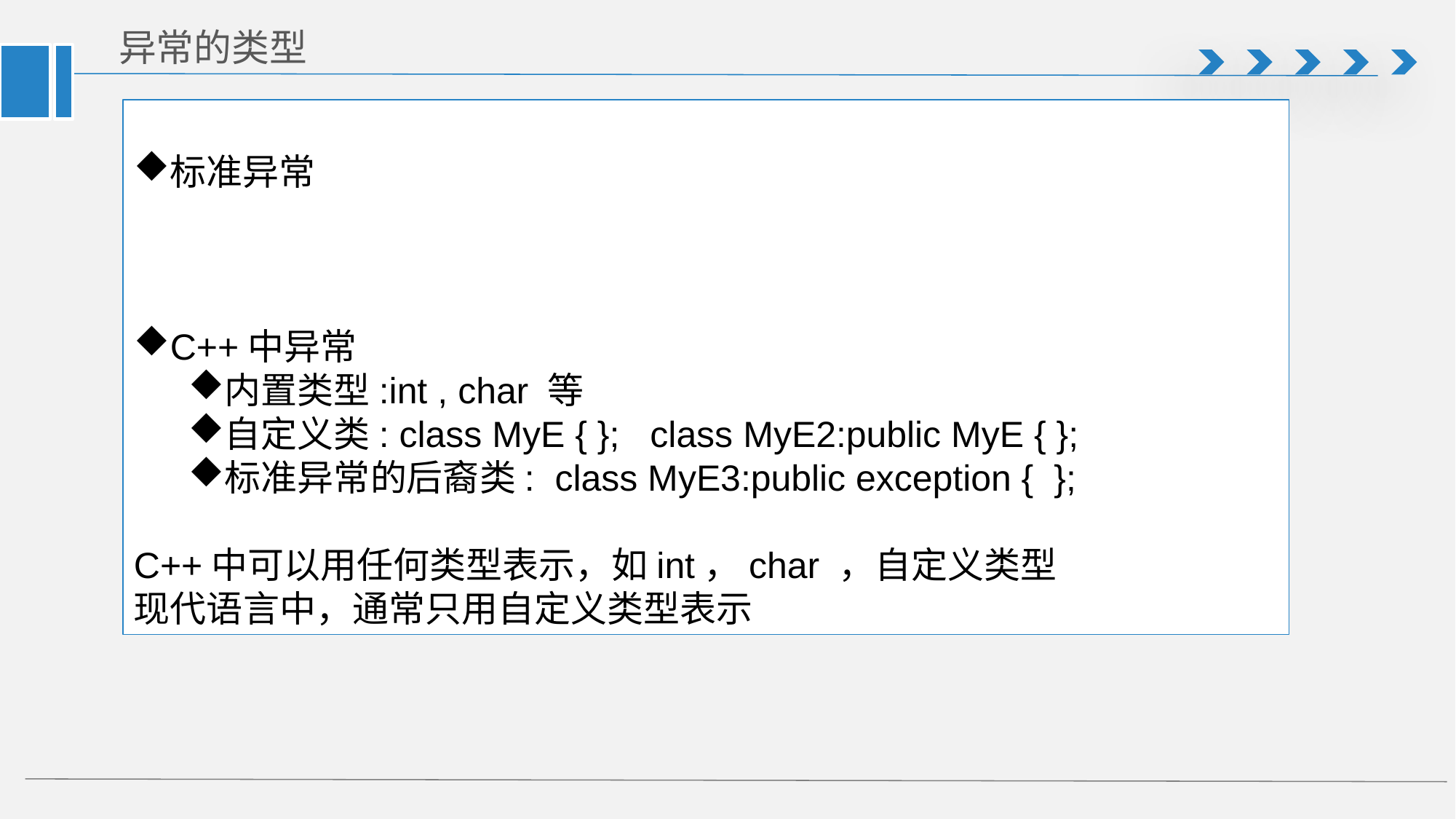

# 异常的类型

标准异常
C++中异常
内置类型:int , char 等
自定义类: class MyE { };   class MyE2:public MyE { };
标准异常的后裔类:  class MyE3:public exception {  };

C++中可以用任何类型表示，如int，char ，自定义类型
现代语言中，通常只用自定义类型表示